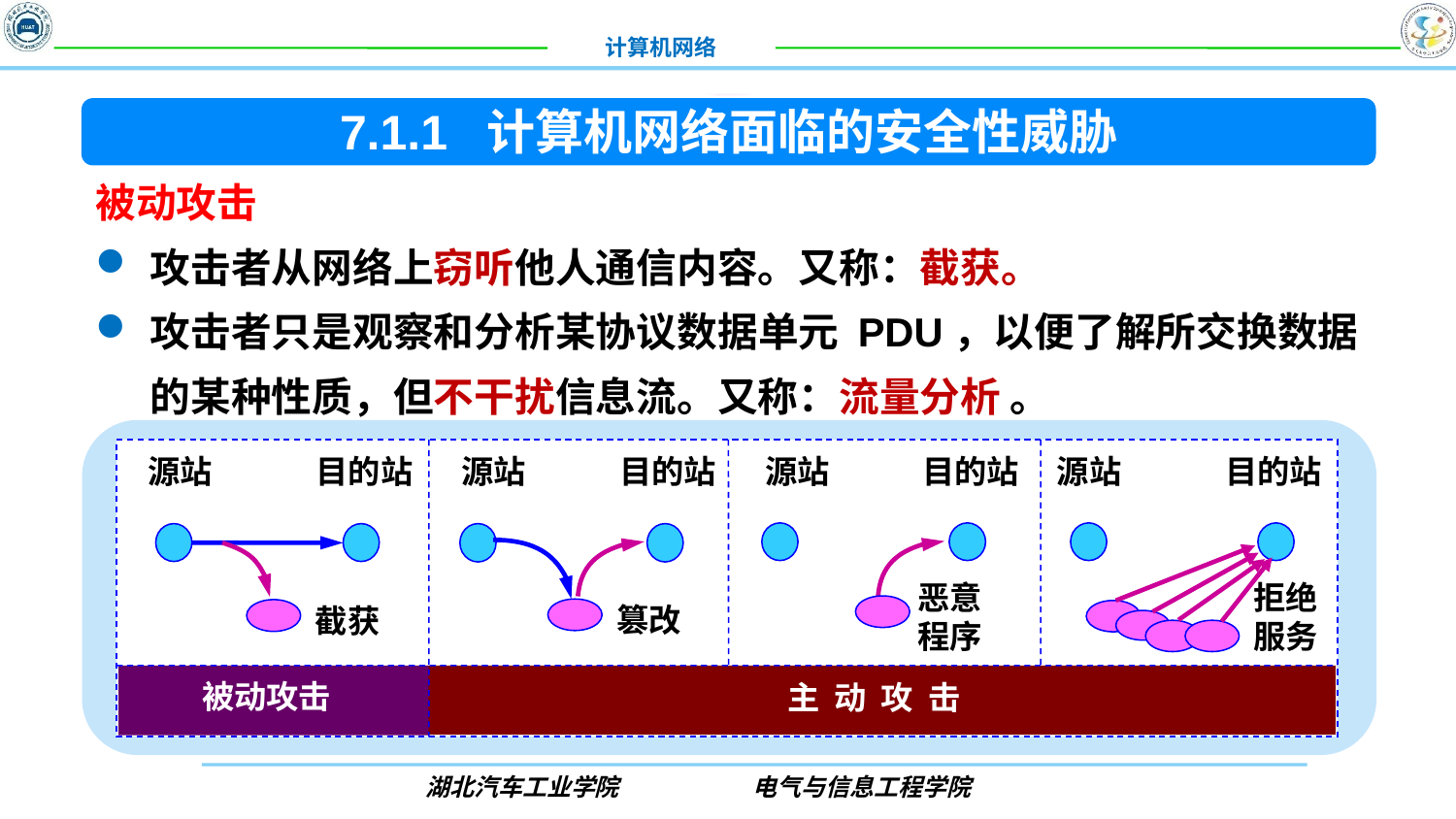

7.1.1  计算机网络面临的安全性威胁

计算机网络上的通信面临以下两大类威胁：被动攻击和主动攻击。
被动攻击
攻击者从网络上窃听他人通信内容。又称：截获。
攻击者只是观察和分析某协议数据单元 PDU，以便了解所交换数据的某种性质，但不干扰信息流。又称：流量分析 。

源站
目的站
源站
目的站
源站
目的站
源站
目的站

恶意
程序
拒绝
服务
篡改
截获

被动攻击
主  动  攻  击